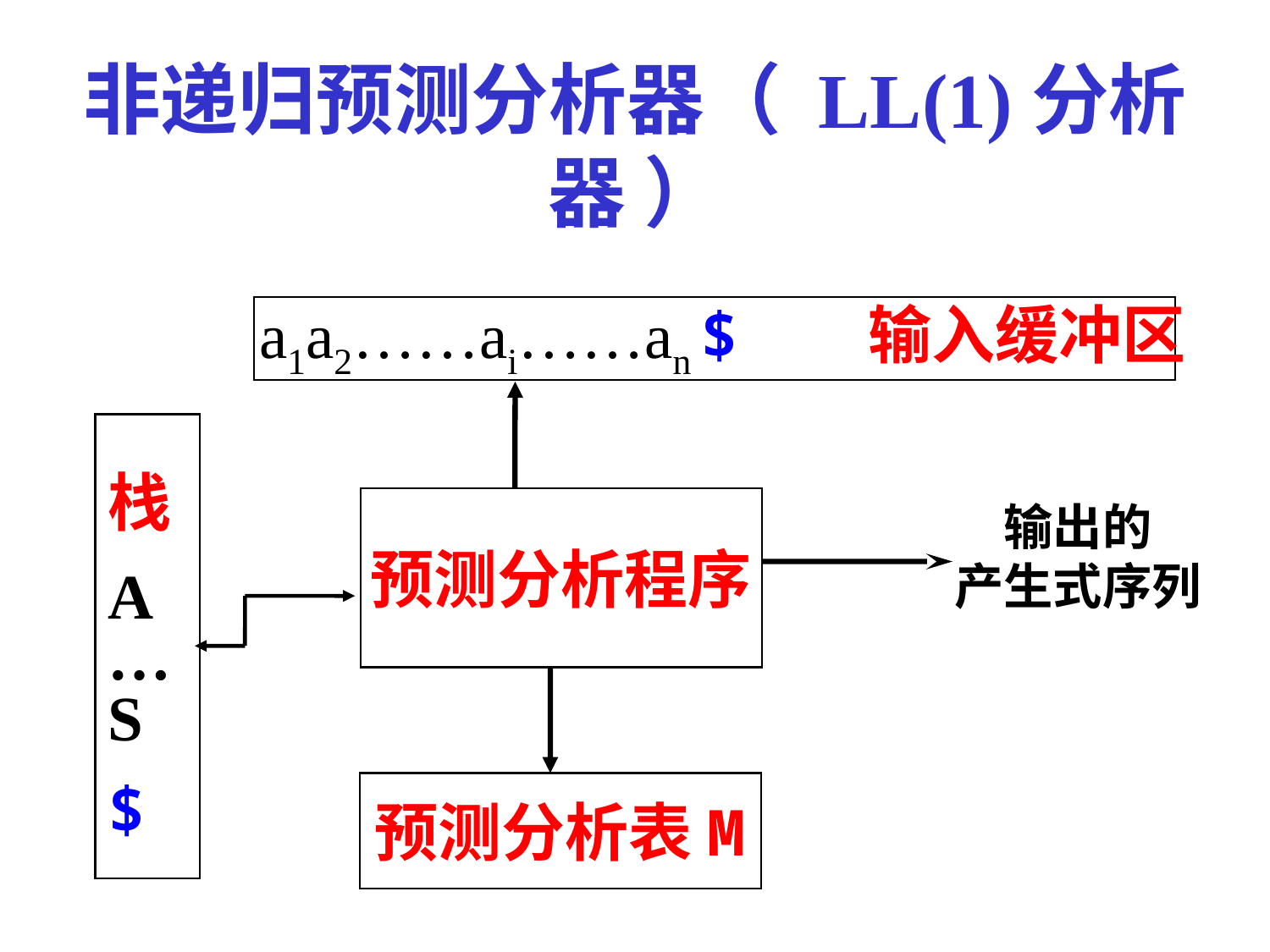

非递归预测分析器（ LL(1)分析器 ）
 a1a2……ai……an $   输入缓冲区

栈
A
…
S
$
预测分析程序
输出的
产生式序列

预测分析表M